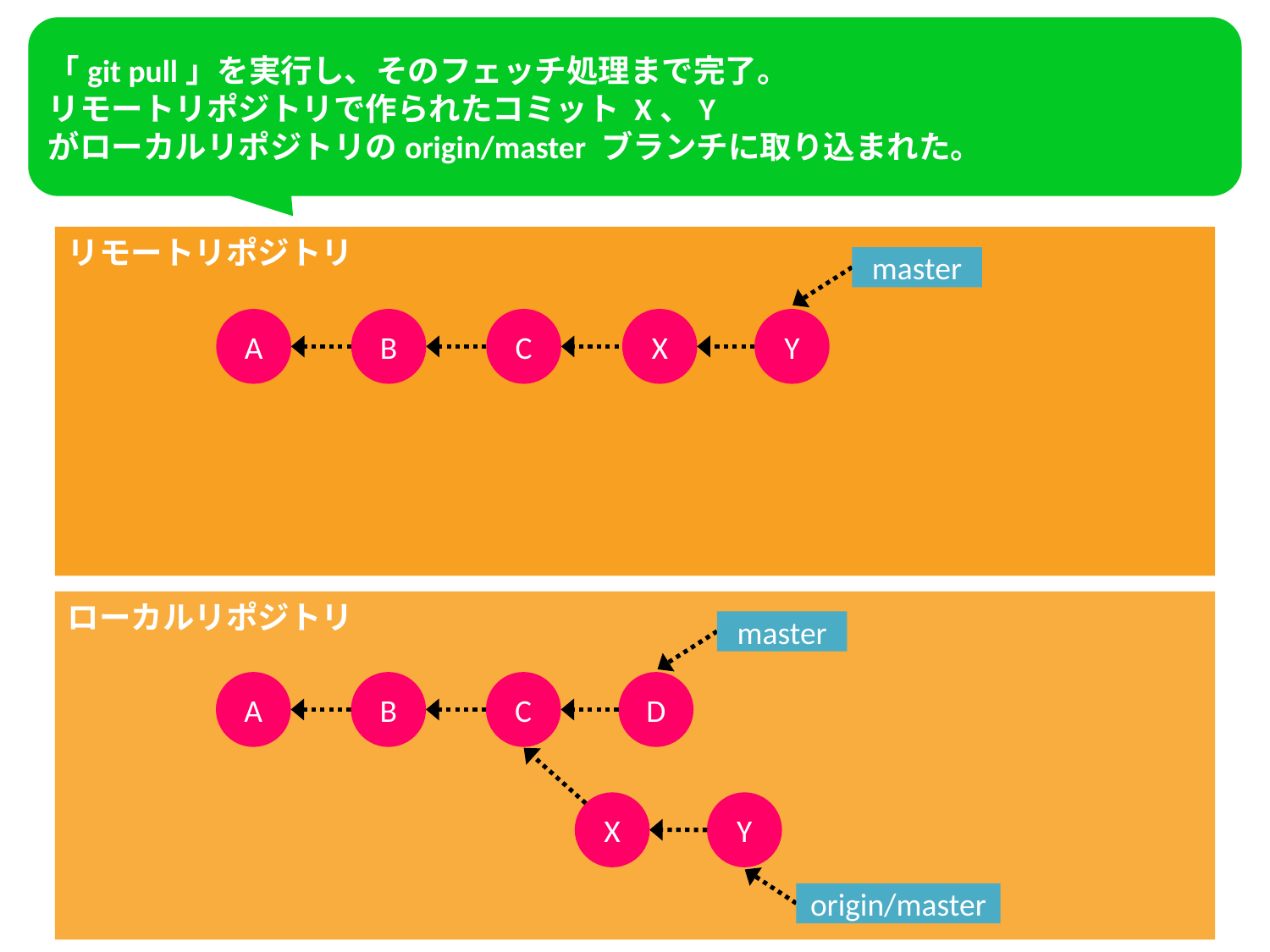

「git pull」を実行し、そのフェッチ処理まで完了。
リモートリポジトリで作られたコミット X、Y がローカルリポジトリのorigin/master ブランチに取り込まれた。

リモートリポジトリ
master
A
B
C
X
Y
ローカルリポジトリ
master
A
B
C
D
X
Y
origin/master